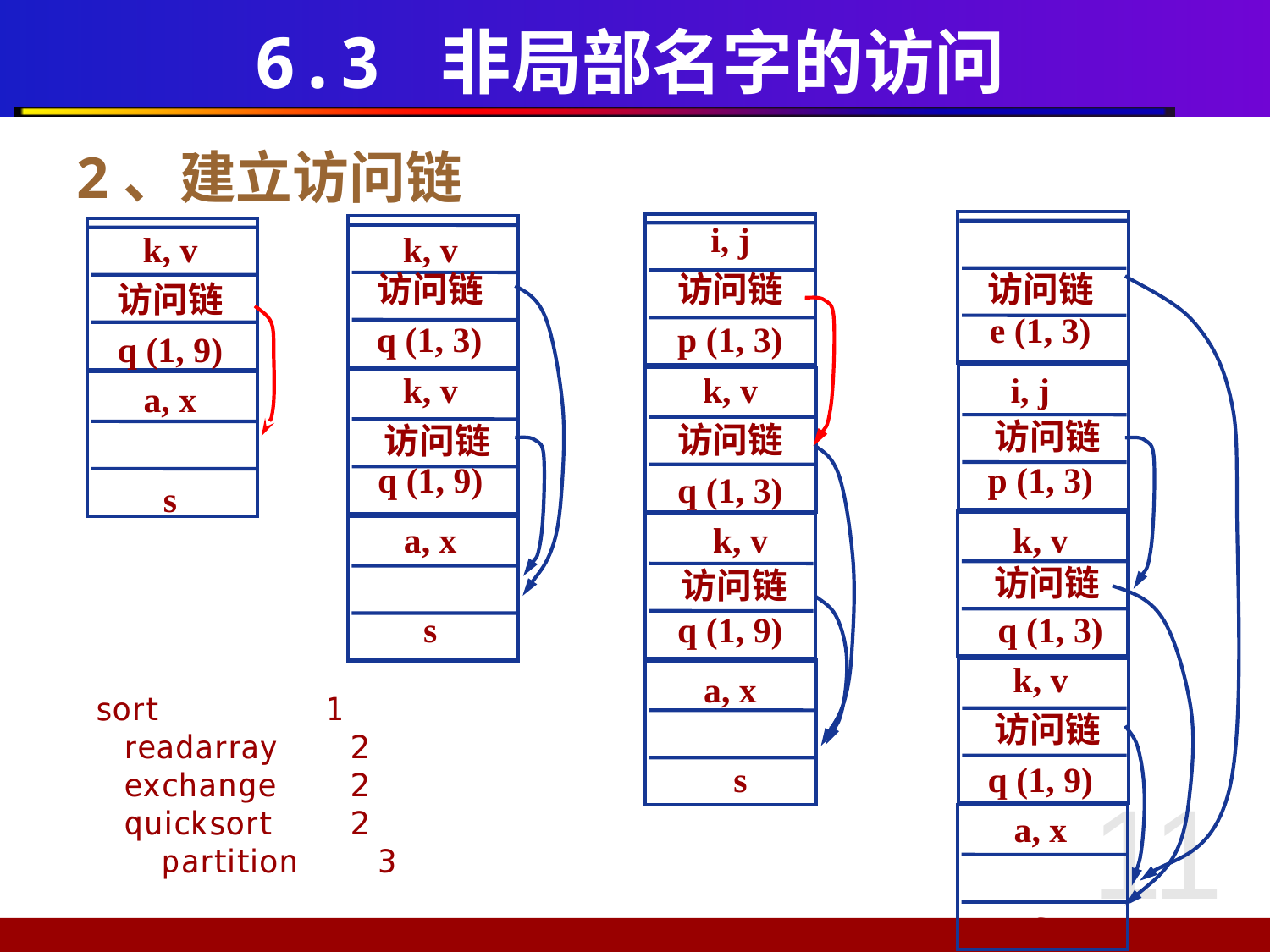

# 6.3 非局部名字的访问
2、建立访问链

访问链

e (1, 3)

i, j
访问链

p (1, 3)

k, v
访问链

q (1, 3)

k, v

访问链

q (1, 9)

a, x

s

k, v
访问链

q (1, 3)

k, v

访问链

q (1, 9)

a, x

s

i, j

k, v

访问链

q (1, 9)

a, x

s

访问链

p (1, 3)

k, v

访问链

q (1, 3)

k, v
访问链

q (1, 9)

a, x
sort	           1
   readarray	2
   exchange	2
   quicksort	2
       partition	   3

s

11